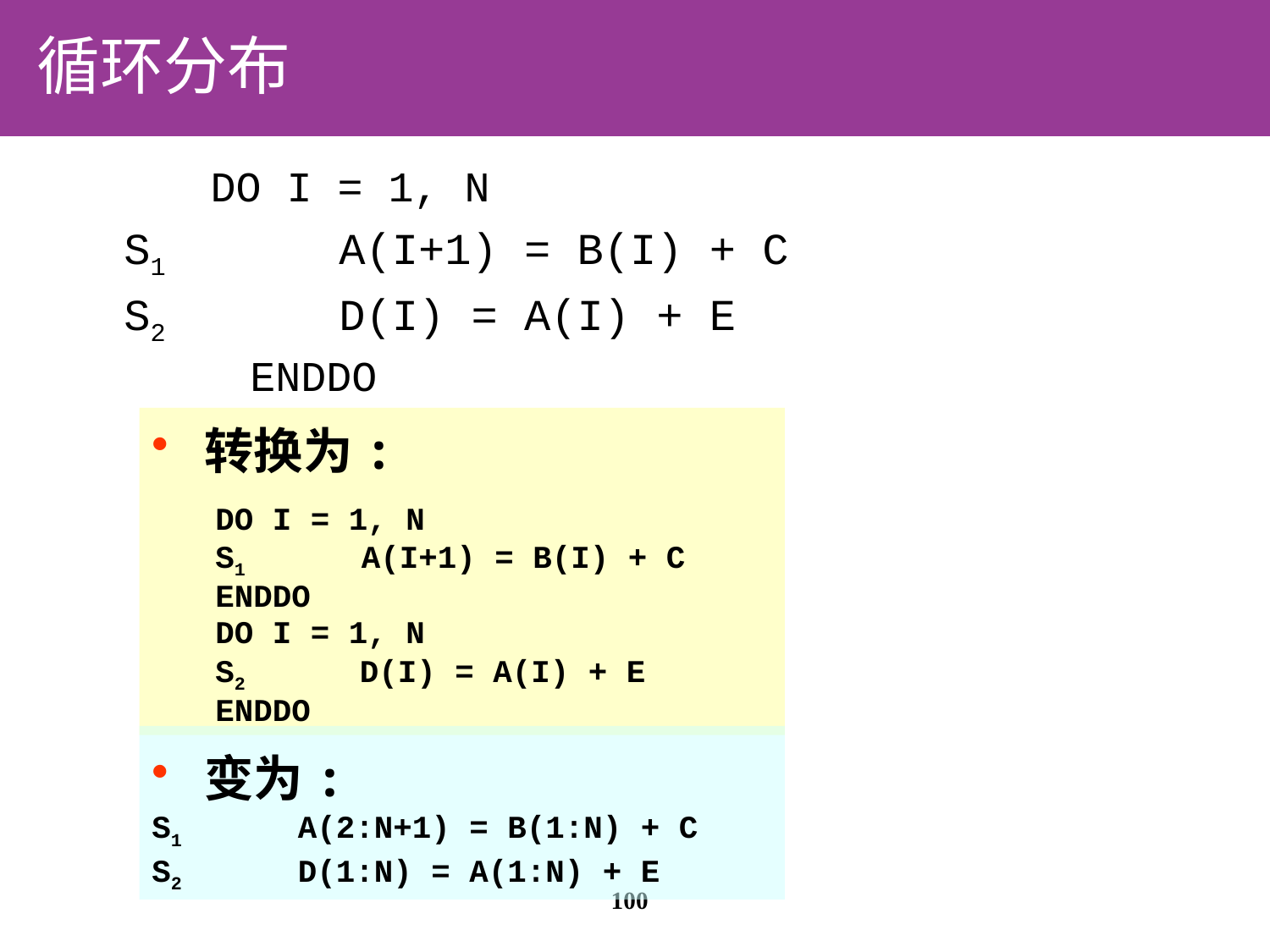

# 循环分布
DO I = 1, N
S1		 A(I+1) = B(I) + C
S2		 D(I) = A(I) + E
	ENDDO
 转换为:
DO I = 1, N
S1	 A(I+1) = B(I) + C
ENDDO
DO I = 1, N
S2      D(I) = A(I) + E
ENDDO
 变为:
S1	 A(2:N+1) = B(1:N) + C
S2	 D(1:N) = A(1:N) + E
100